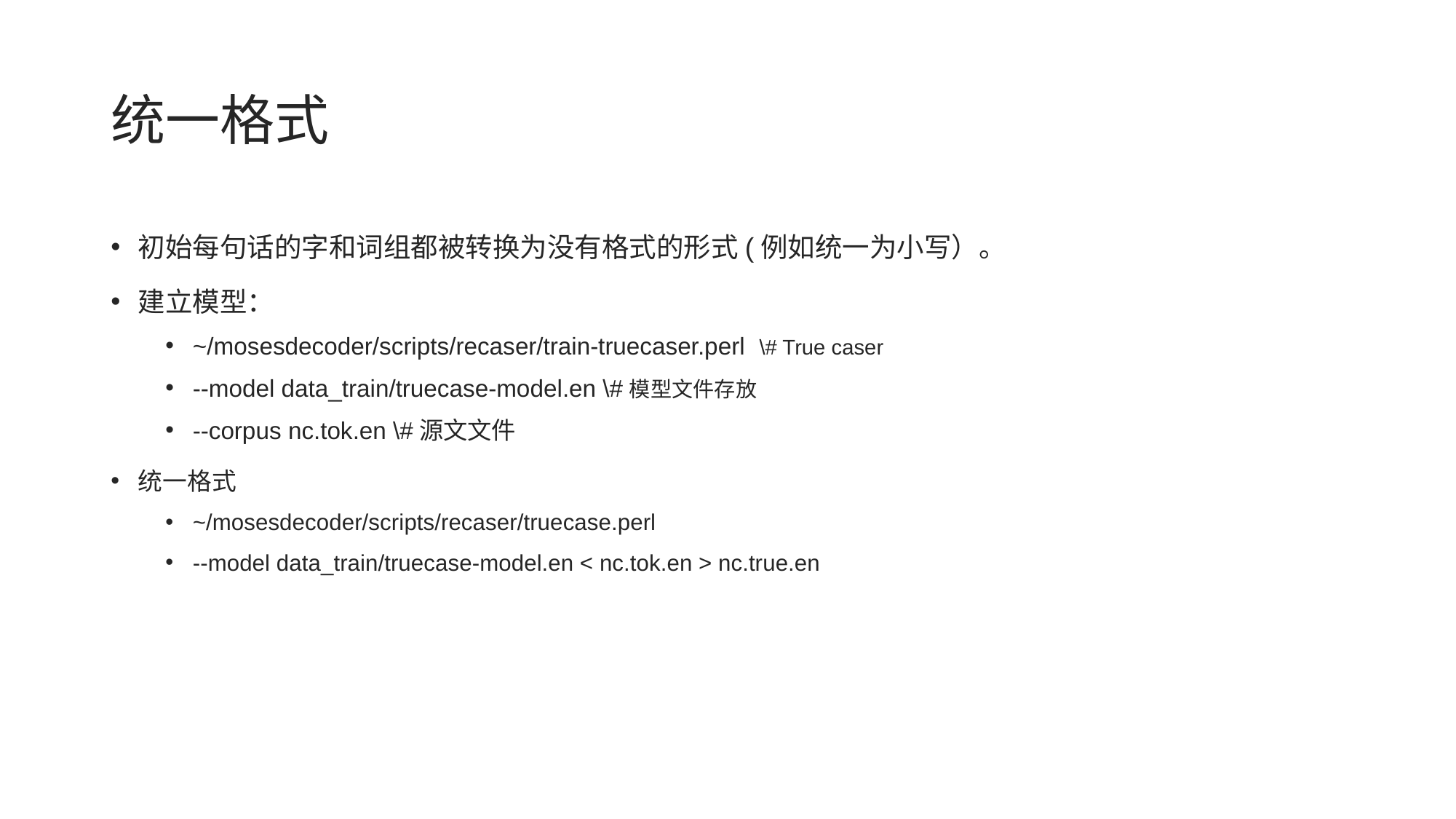

# 统一格式
初始每句话的字和词组都被转换为没有格式的形式(例如统一为小写）。
建立模型：
~/mosesdecoder/scripts/recaser/train-truecaser.perl  \# True caser
--model data_train/truecase-model.en \#模型文件存放
--corpus nc.tok.en \#源文文件
统一格式
~/mosesdecoder/scripts/recaser/truecase.perl
--model data_train/truecase-model.en < nc.tok.en > nc.true.en